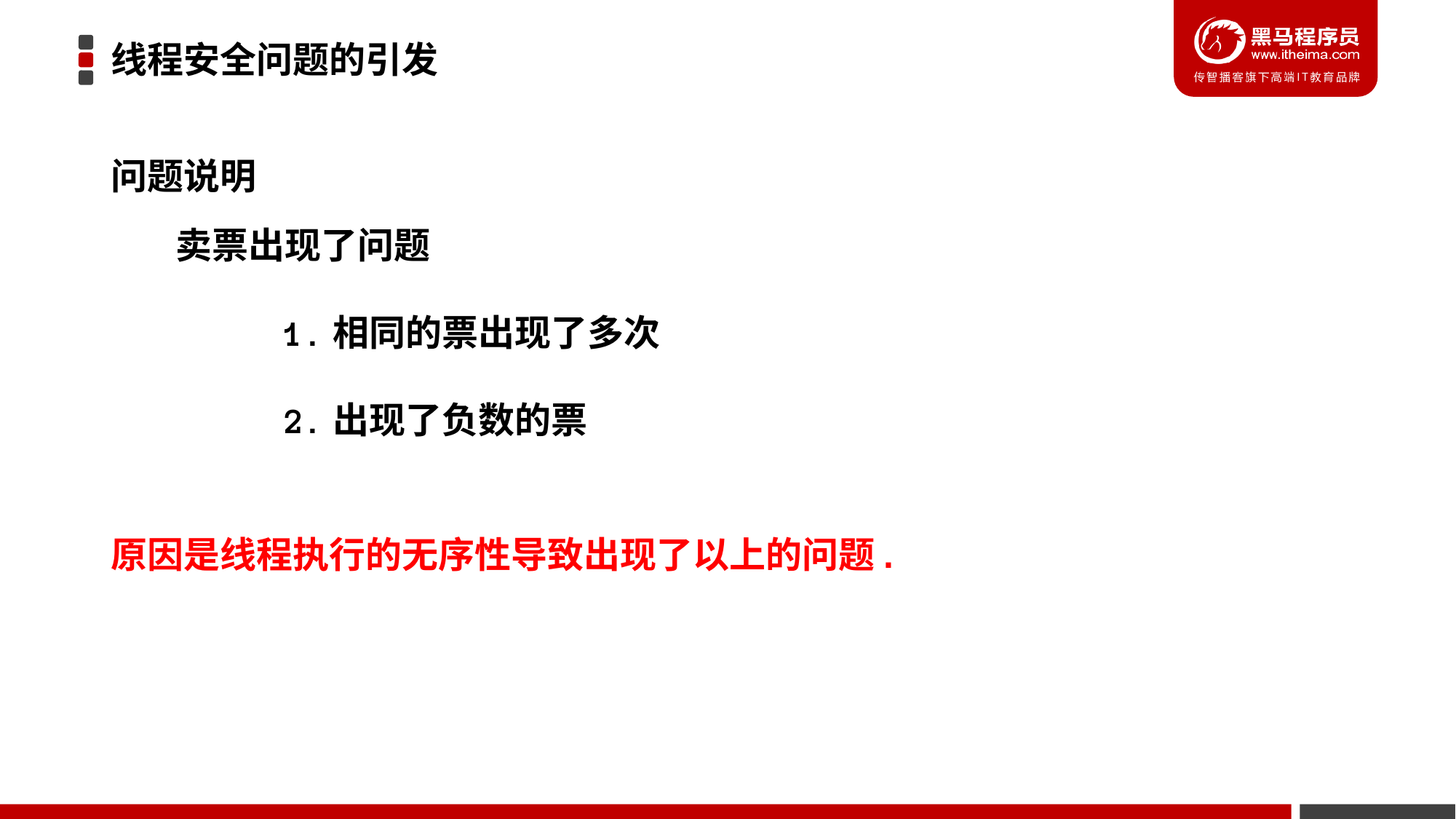

线程安全问题的引发
问题说明
卖票出现了问题

	1.相同的票出现了多次

	2.出现了负数的票
原因是线程执行的无序性导致出现了以上的问题.